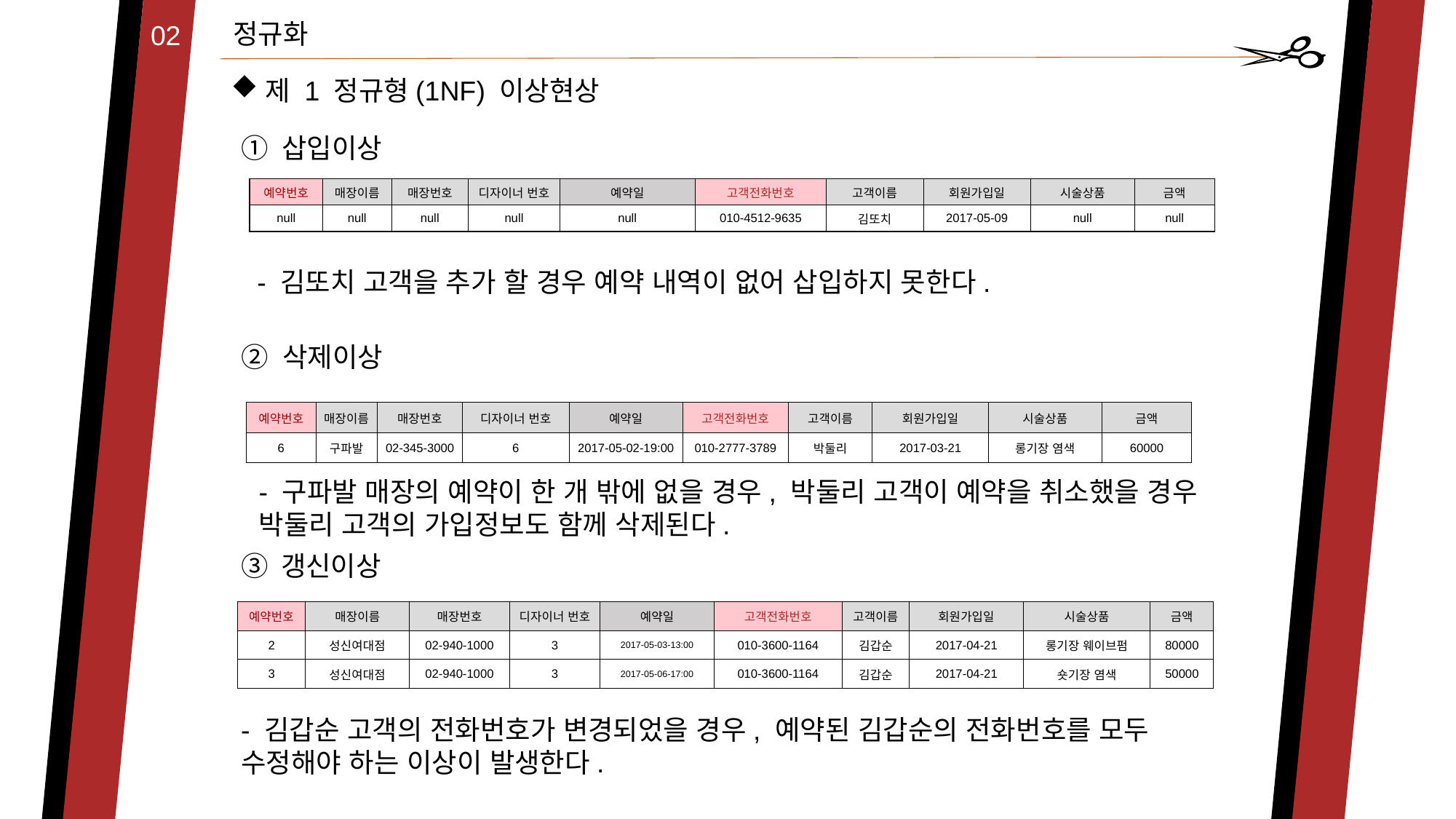

정규화
02

제 1 정규형(1NF) 이상현상
삽입이상
| 예약번호 | 매장이름 | 매장번호 | 디자이너 번호 | 예약일 | 고객전화번호 | 고객이름 | 회원가입일 | 시술상품 | 금액 |
| --- | --- | --- | --- | --- | --- | --- | --- | --- | --- |
| null | null | null | null | null | 010-4512-9635 | 김또치 | 2017-05-09 | null | null |
- 김또치 고객을 추가 할 경우 예약 내역이 없어 삽입하지 못한다.
② 삭제이상
| 예약번호 | 매장이름 | 매장번호 | 디자이너 번호 | 예약일 | 고객전화번호 | 고객이름 | 회원가입일 | 시술상품 | 금액 |
| --- | --- | --- | --- | --- | --- | --- | --- | --- | --- |
| 6 | 구파발 | 02-345-3000 | 6 | 2017-05-02-19:00 | 010-2777-3789 | 박둘리 | 2017-03-21 | 롱기장 염색 | 60000 |
- 구파발 매장의 예약이 한 개 밖에 없을 경우, 박둘리 고객이 예약을 취소했을 경우 박둘리 고객의 가입정보도 함께 삭제된다.
③ 갱신이상
| 예약번호 | 매장이름 | 매장번호 | 디자이너 번호 | 예약일 | 고객전화번호 | 고객이름 | 회원가입일 | 시술상품 | 금액 |
| --- | --- | --- | --- | --- | --- | --- | --- | --- | --- |
| 2 | 성신여대점 | 02-940-1000 | 3 | 2017-05-03-13:00 | 010-3600-1164 | 김갑순 | 2017-04-21 | 롱기장 웨이브펌 | 80000 |
| 3 | 성신여대점 | 02-940-1000 | 3 | 2017-05-06-17:00 | 010-3600-1164 | 김갑순 | 2017-04-21 | 숏기장 염색 | 50000 |
- 김갑순 고객의 전화번호가 변경되었을 경우, 예약된 김갑순의 전화번호를 모두 수정해야 하는 이상이 발생한다.